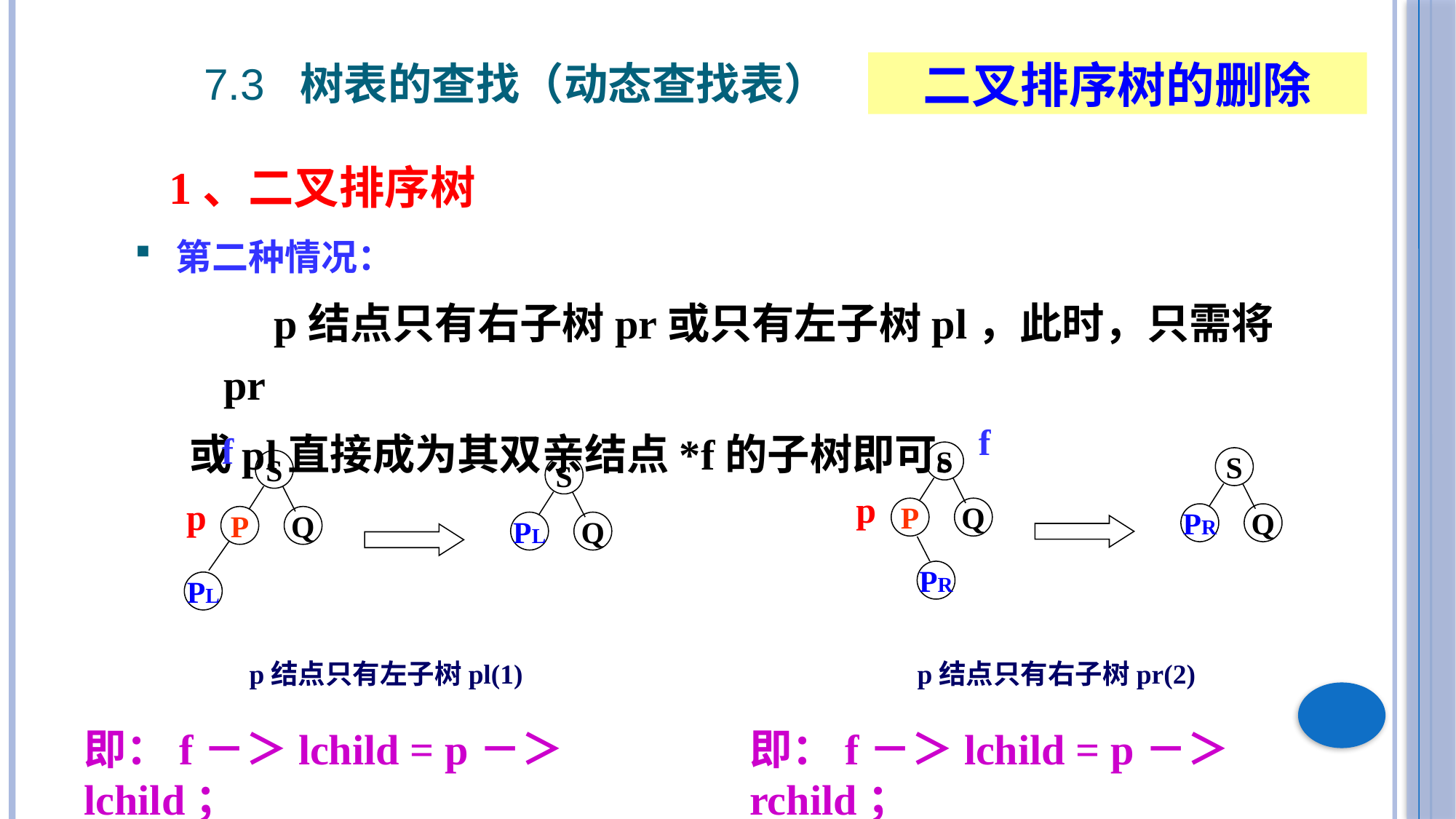

7.3  树表的查找（动态查找表）
二叉排序树的删除
1、二叉排序树
第二种情况：
        p结点只有右子树pr或只有左子树pl，此时，只需将pr
或pl直接成为其双亲结点*f的子树即可。
f
S

P
Q

PR
S

PR
Q

p结点只有右子树pr(2)
p
f
S

P
Q

PL
S

PL
Q

p结点只有左子树pl(1)
p
即：f－＞lchild = p－＞lchild；
即：f－＞lchild = p－＞rchild；